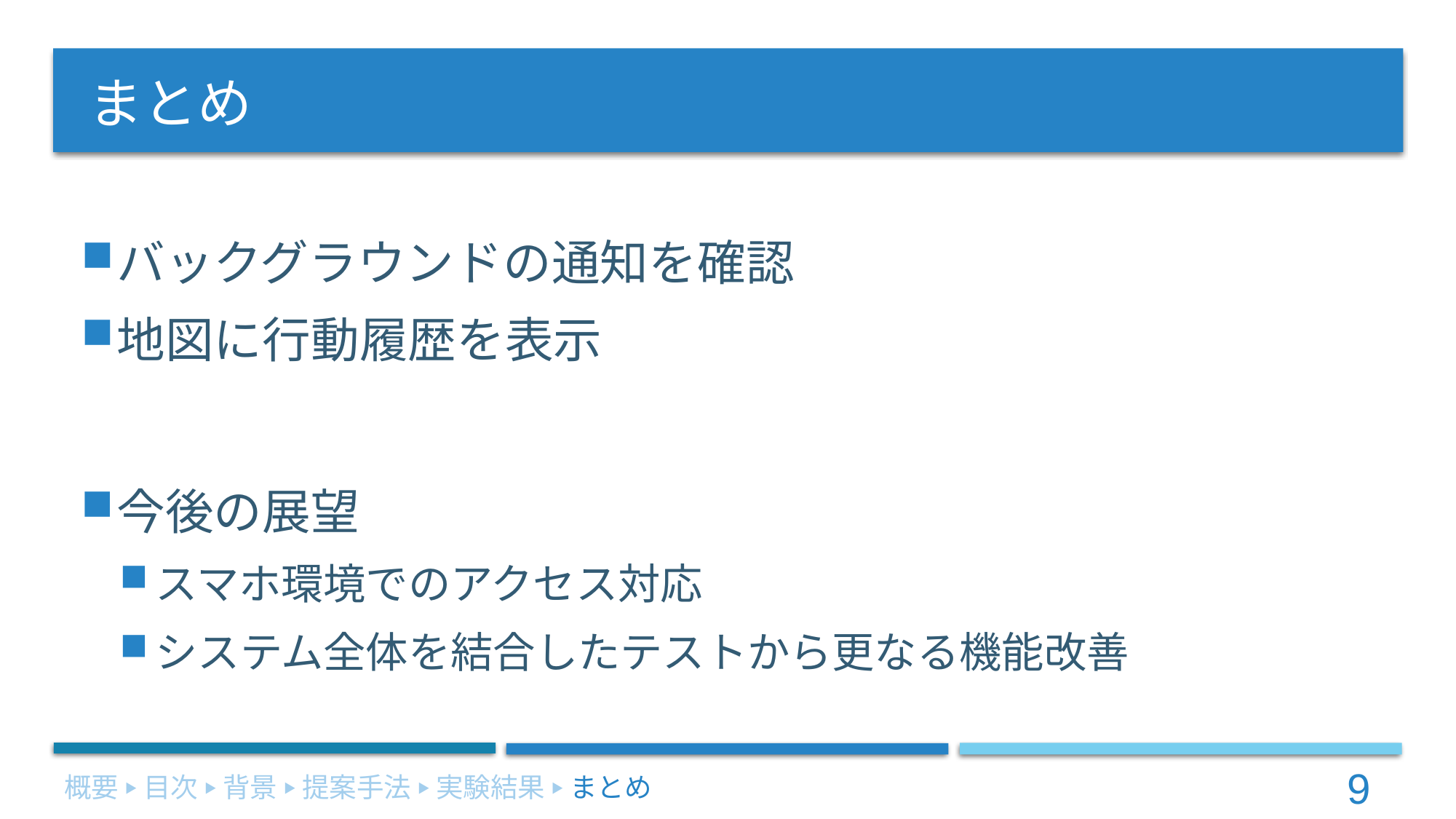

# まとめ
バックグラウンドの通知を確認
地図に行動履歴を表示
今後の展望
スマホ環境でのアクセス対応
システム全体を結合したテストから更なる機能改善
概要 ▶ 目次 ▶ 背景 ▶ 提案手法 ▶ 実験結果 ▶ まとめ
9